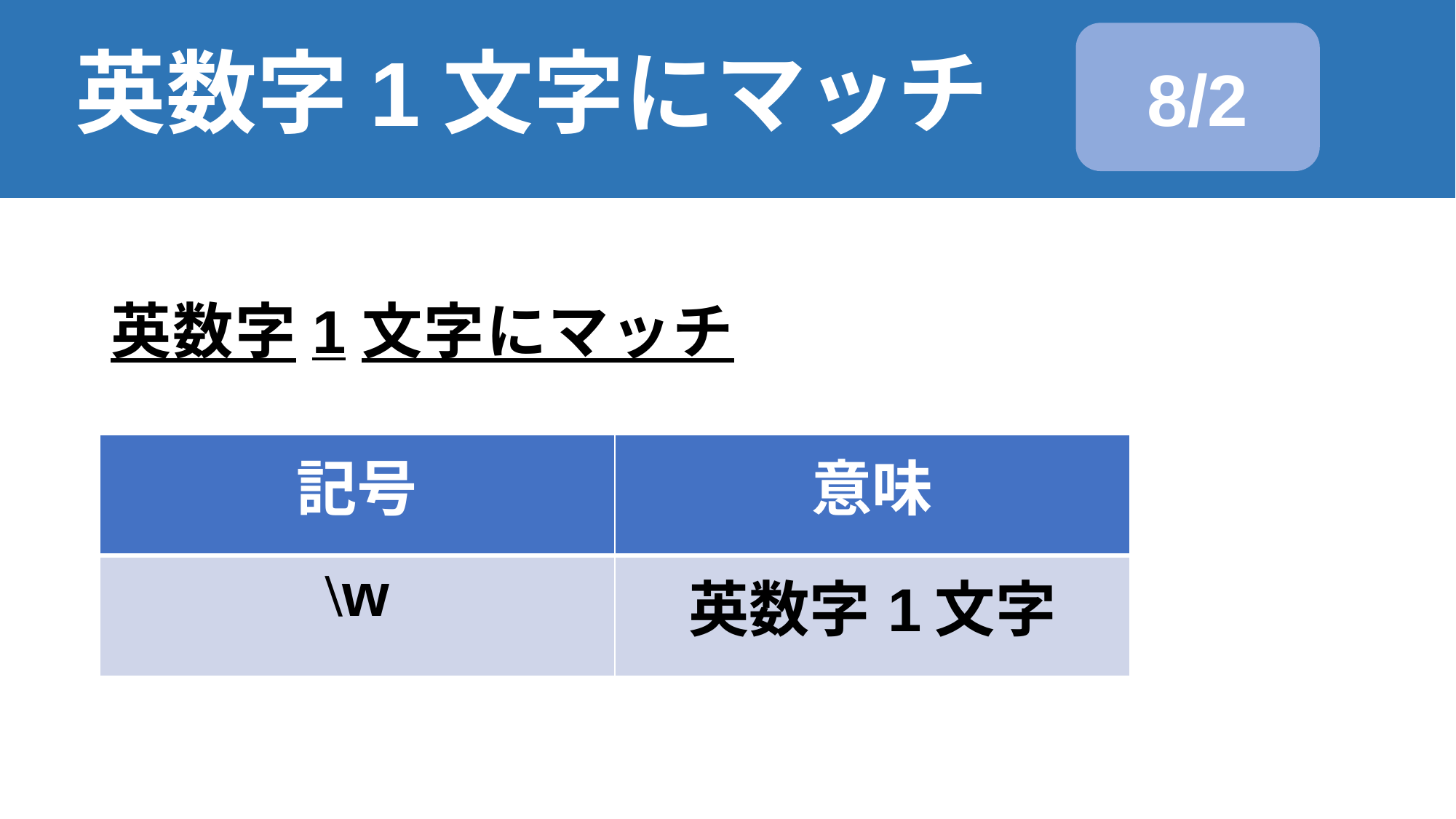

# 英数字1文字にマッチ
8/2
英数字1文字にマッチ

| 記号 | 意味 |
| --- | --- |
| \w | 英数字1文字 |